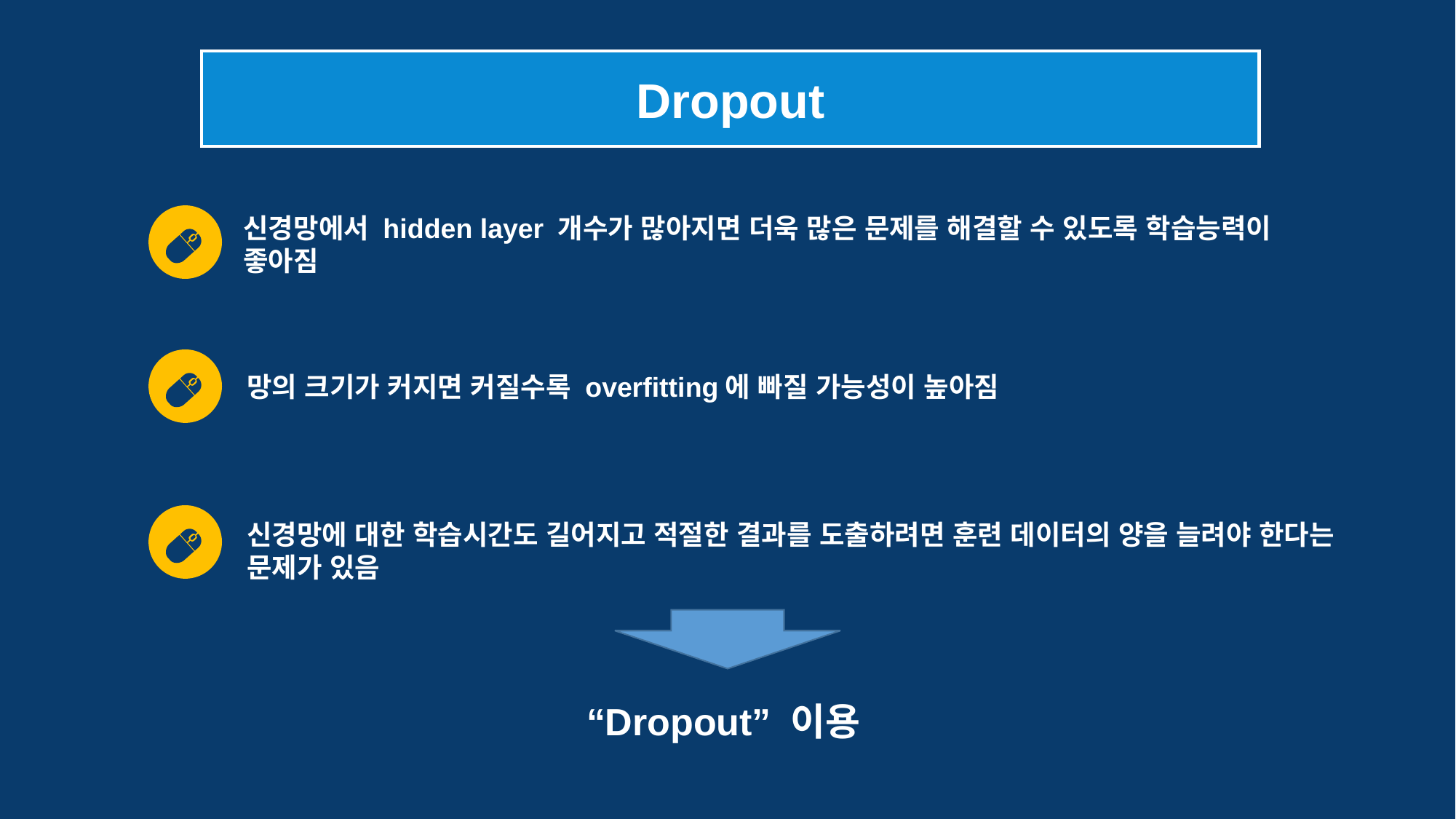

Dropout

신경망에서 hidden layer 개수가 많아지면 더욱 많은 문제를 해결할 수 있도록 학습능력이 좋아짐

망의 크기가 커지면 커질수록 overfitting에 빠질 가능성이 높아짐

신경망에 대한 학습시간도 길어지고 적절한 결과를 도출하려면 훈련 데이터의 양을 늘려야 한다는 문제가 있음

“Dropout” 이용